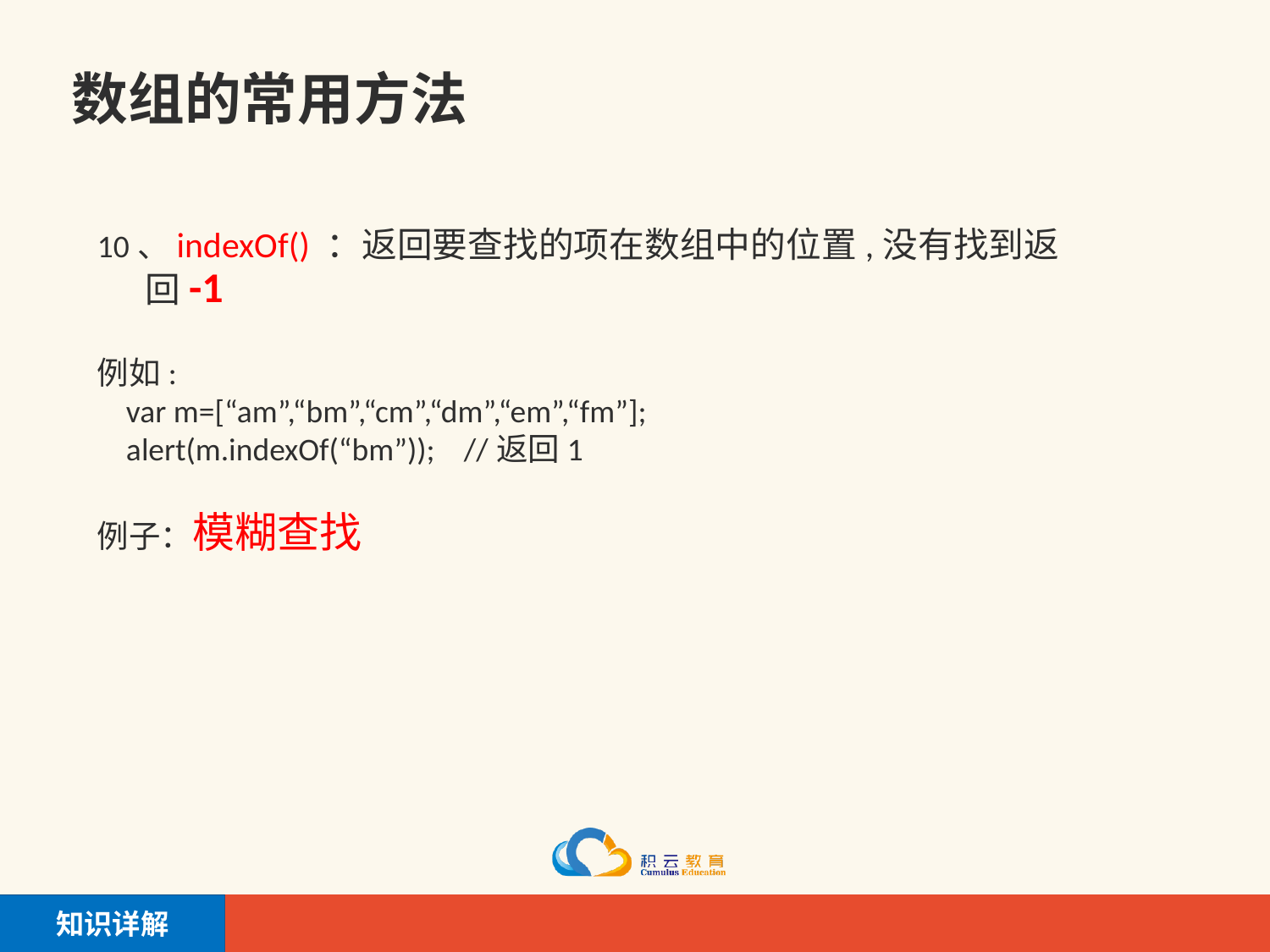

# 数组的常用方法
10、indexOf() ：返回要查找的项在数组中的位置,没有找到返回-1

例如:
    var m=[“am”,“bm”,“cm”,“dm”,“em”,“fm”];
    alert(m.indexOf(“bm”));    //返回1

例子：模糊查找